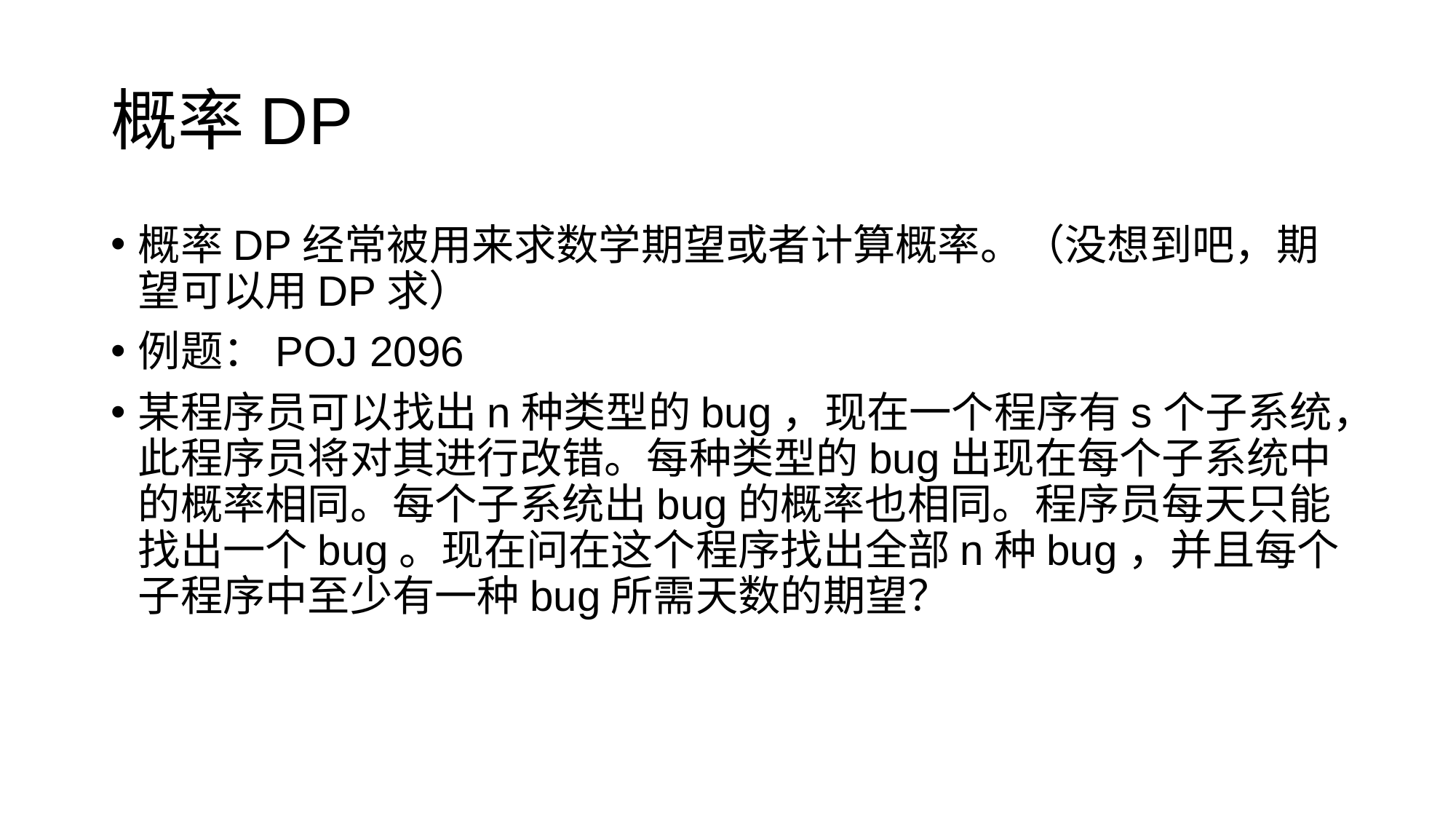

# 概率DP
概率DP经常被用来求数学期望或者计算概率。（没想到吧，期望可以用DP求）
例题：POJ 2096
某程序员可以找出n种类型的bug，现在一个程序有s个子系统，此程序员将对其进行改错。每种类型的bug出现在每个子系统中的概率相同。每个子系统出bug的概率也相同。程序员每天只能找出一个bug。现在问在这个程序找出全部n种bug，并且每个子程序中至少有一种bug所需天数的期望？